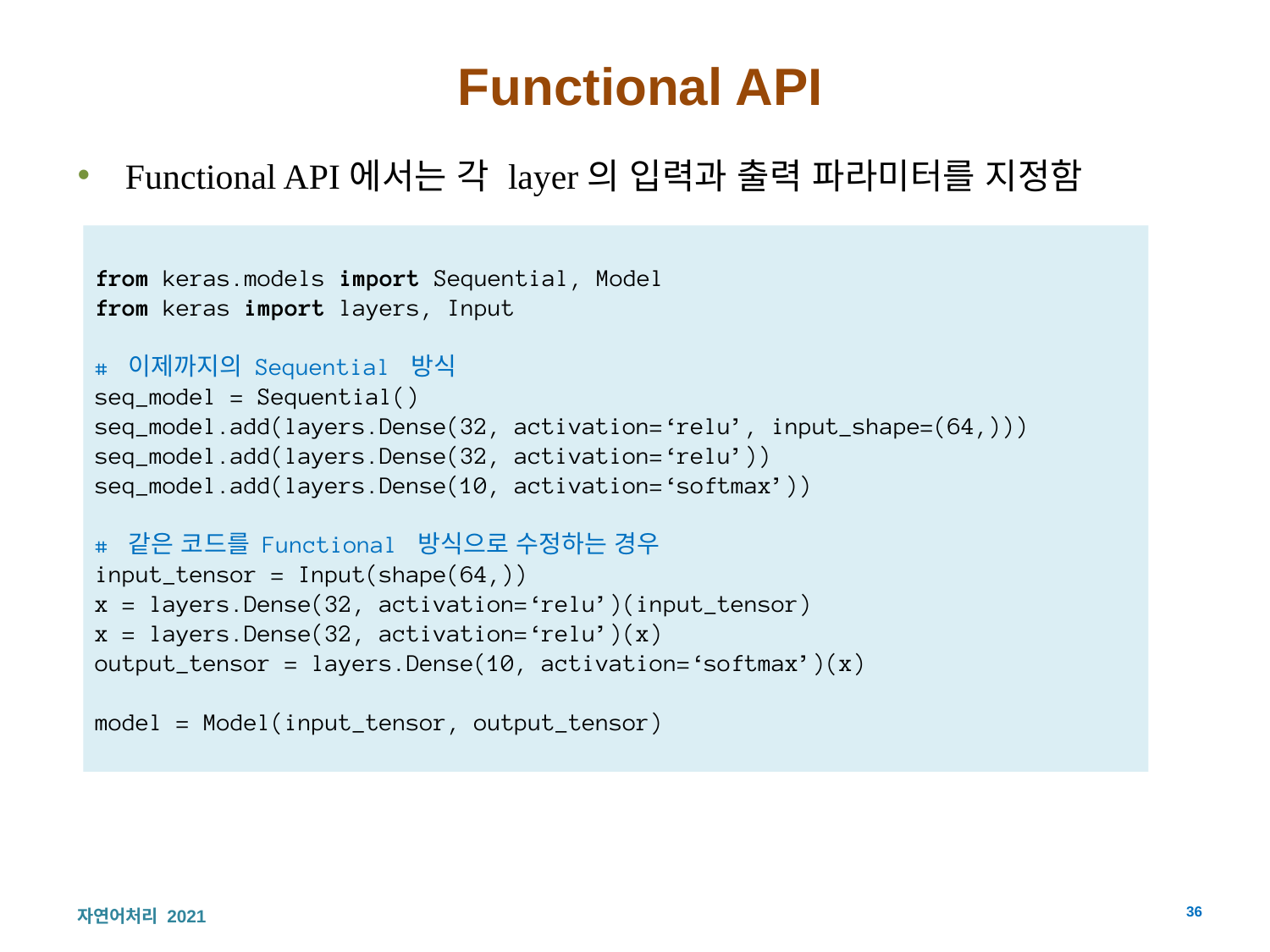

# Functional API
Functional API에서는 각 layer의 입력과 출력 파라미터를 지정함

from keras.models import Sequential, Model
from keras import layers, Input

# 이제까지의 Sequential 방식
seq_model = Sequential()
seq_model.add(layers.Dense(32, activation=‘relu’, input_shape=(64,)))
seq_model.add(layers.Dense(32, activation=‘relu’))
seq_model.add(layers.Dense(10, activation=‘softmax’))

# 같은 코드를 Functional 방식으로 수정하는 경우
input_tensor = Input(shape(64,))
x = layers.Dense(32, activation=‘relu’)(input_tensor)
x = layers.Dense(32, activation=‘relu’)(x)
output_tensor = layers.Dense(10, activation=‘softmax’)(x)

model = Model(input_tensor, output_tensor)